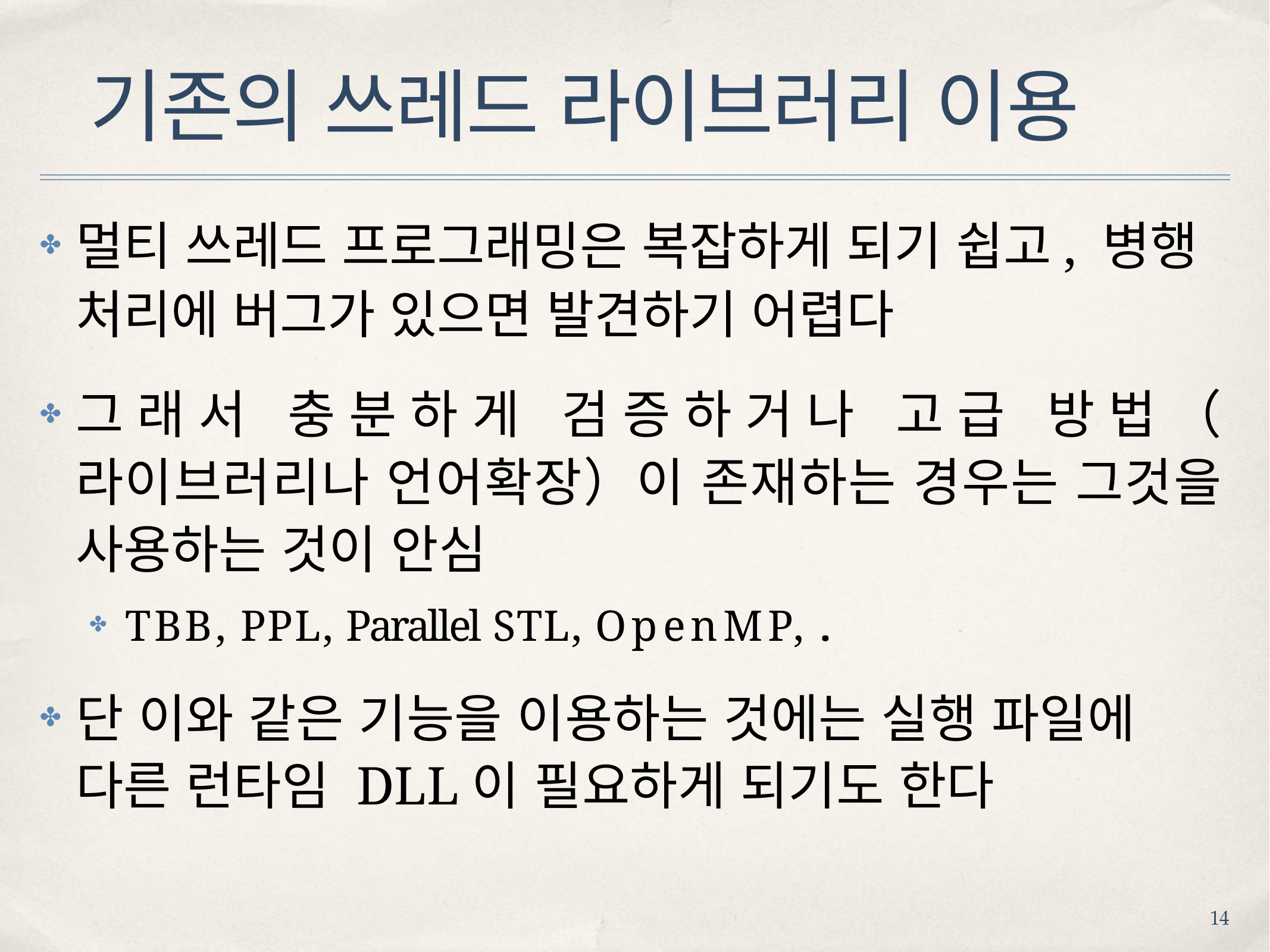

# 기존의 쓰레드 라이브러리 이용
멀티 쓰레드 프로그래밍은 복잡하게 되기 쉽고, 병행 처리에 버그가 있으면 발견하기 어렵다
✤
그래서 충분하게 검증하거나 고급 방법（라이브러리나 언어확장）이 존재하는 경우는 그것을 사용하는 것이 안심
✤
TBB, PPL, Parallel STL, OpenMP, ...
✤
단 이와 같은 기능을 이용하는 것에는 실행 파일에 다른 런타임 DLL이 필요하게 되기도 한다
✤
14